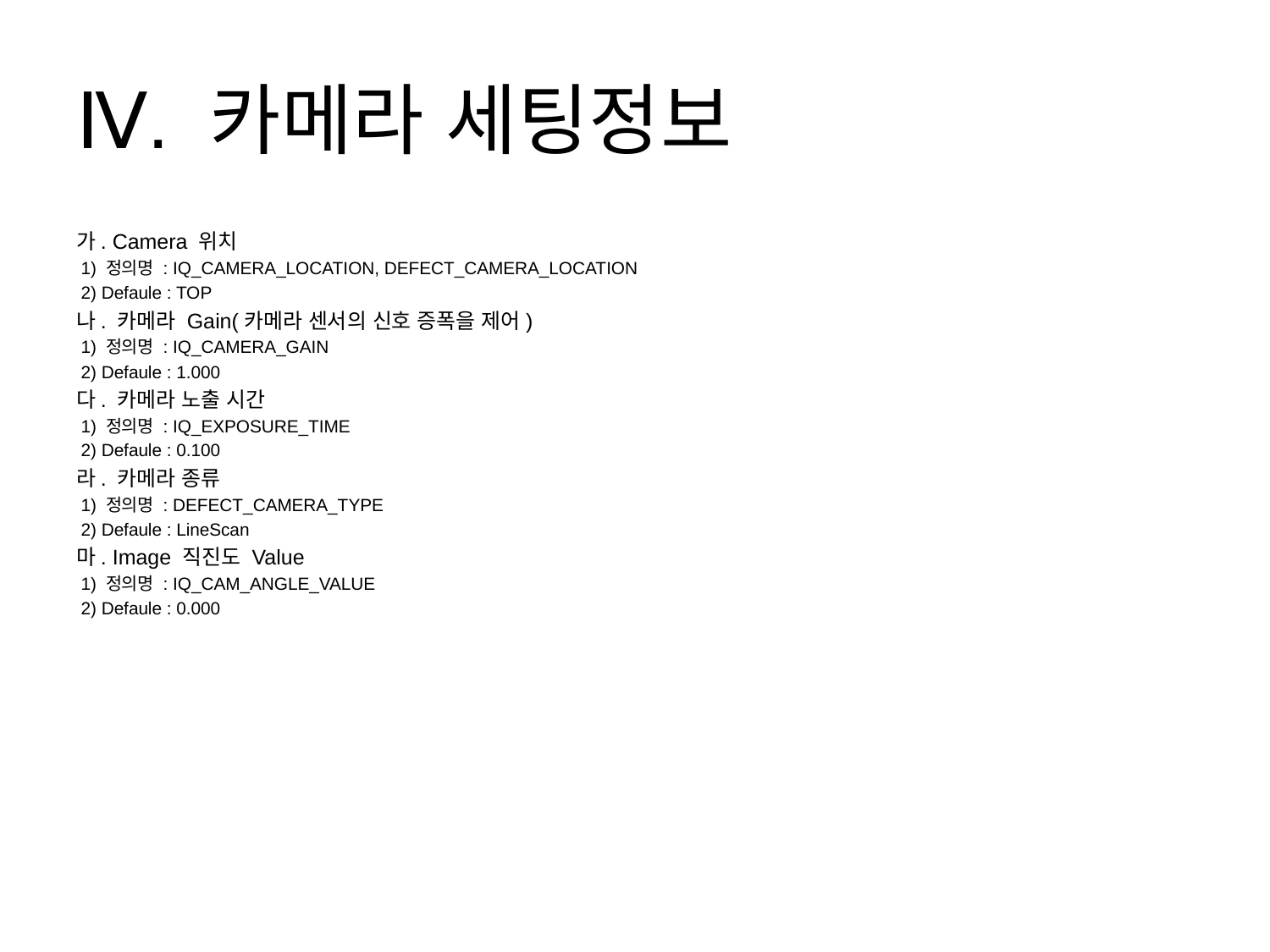

# Ⅳ. 카메라 세팅정보
가. Camera 위치
 1) 정의명 : IQ_CAMERA_LOCATION, DEFECT_CAMERA_LOCATION
 2) Defaule : TOP
나. 카메라 Gain(카메라 센서의 신호 증폭을 제어)
 1) 정의명 : IQ_CAMERA_GAIN
 2) Defaule : 1.000
다. 카메라 노출 시간
 1) 정의명 : IQ_EXPOSURE_TIME
 2) Defaule : 0.100
라. 카메라 종류
 1) 정의명 : DEFECT_CAMERA_TYPE
 2) Defaule : LineScan
마. Image 직진도 Value
 1) 정의명 : IQ_CAM_ANGLE_VALUE
 2) Defaule : 0.000